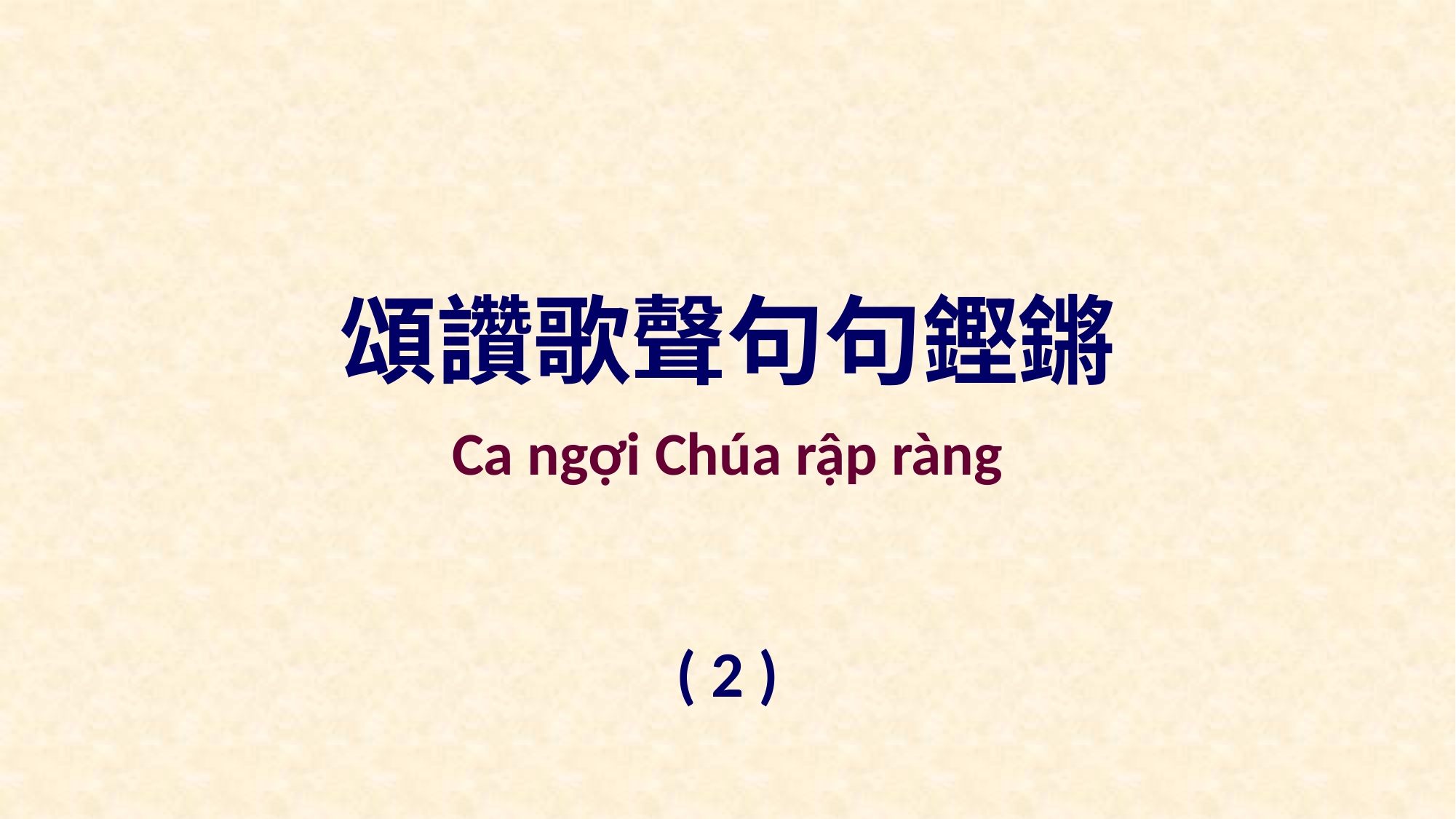

頌讚歌聲句句鏗鏘
Ca ngợi Chúa rập ràng
( 2 )